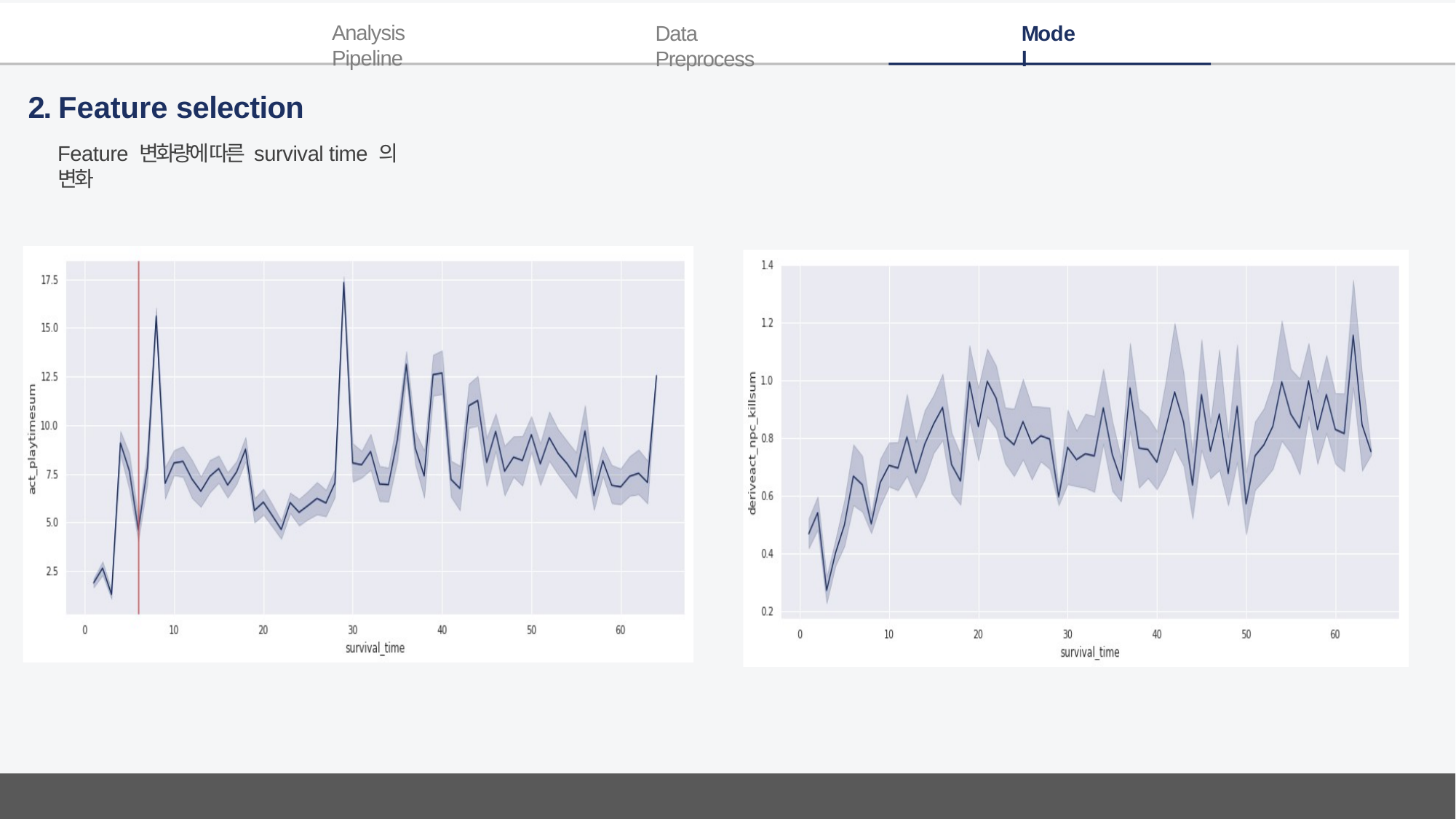

Analysis Pipeline
Data Preprocess
Model

2. Feature selection
Feature 변화량에 따른 survival time 의 변화